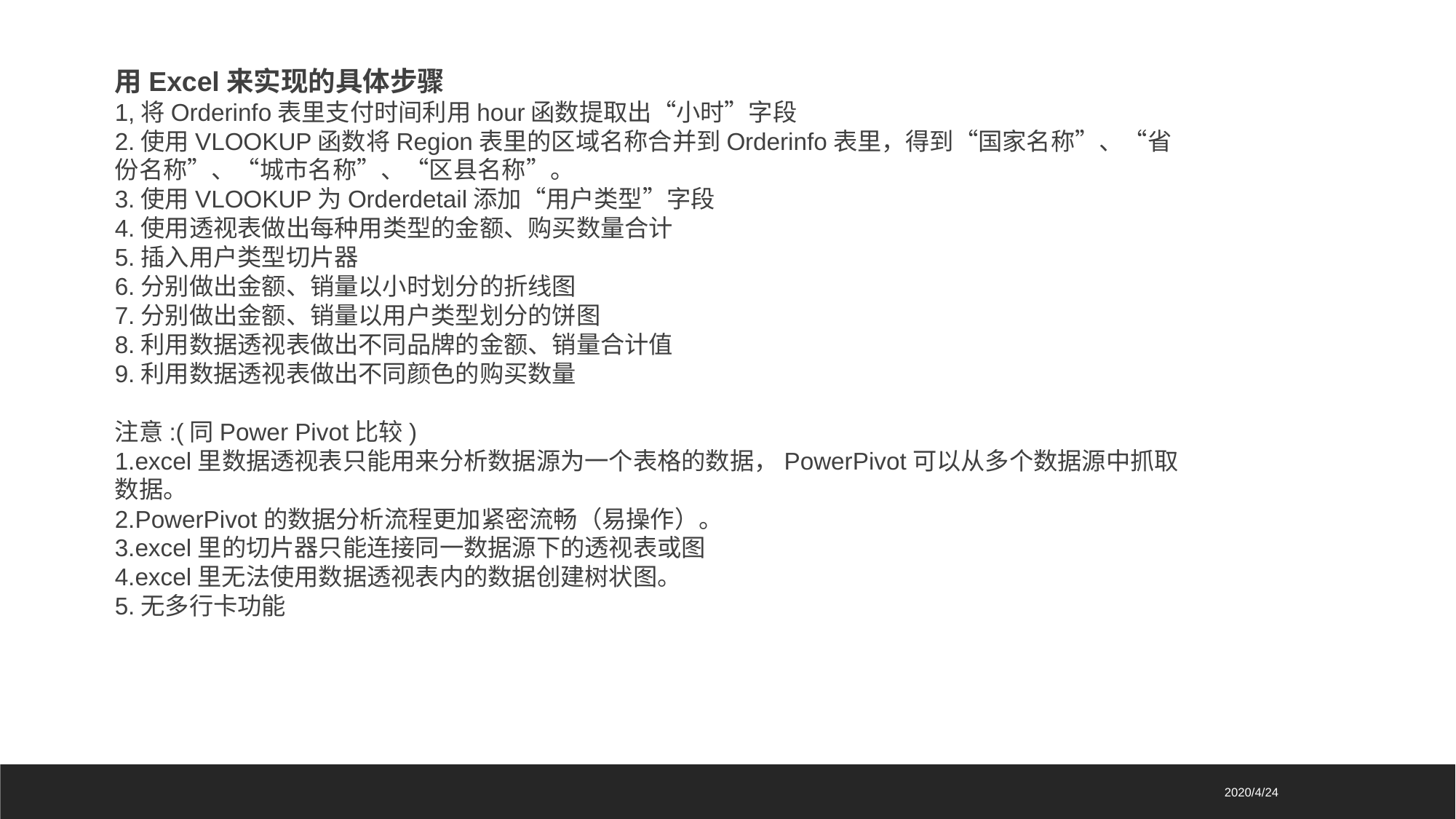

用Excel来实现的具体步骤
1,将Orderinfo表里支付时间利用hour函数提取出“小时”字段
2.使用VLOOKUP函数将Region表里的区域名称合并到Orderinfo表里，得到“国家名称”、“省份名称”、“城市名称”、“区县名称”。
3.使用VLOOKUP为Orderdetail添加“用户类型”字段
4.使用透视表做出每种用类型的金额、购买数量合计
5.插入用户类型切片器
6.分别做出金额、销量以小时划分的折线图
7.分别做出金额、销量以用户类型划分的饼图
8.利用数据透视表做出不同品牌的金额、销量合计值
9.利用数据透视表做出不同颜色的购买数量

注意:(同Power Pivot比较)
1.excel里数据透视表只能用来分析数据源为一个表格的数据，PowerPivot可以从多个数据源中抓取数据。
2.PowerPivot的数据分析流程更加紧密流畅（易操作）。
3.excel里的切片器只能连接同一数据源下的透视表或图
4.excel里无法使用数据透视表内的数据创建树状图。
5.无多行卡功能
2020/4/24